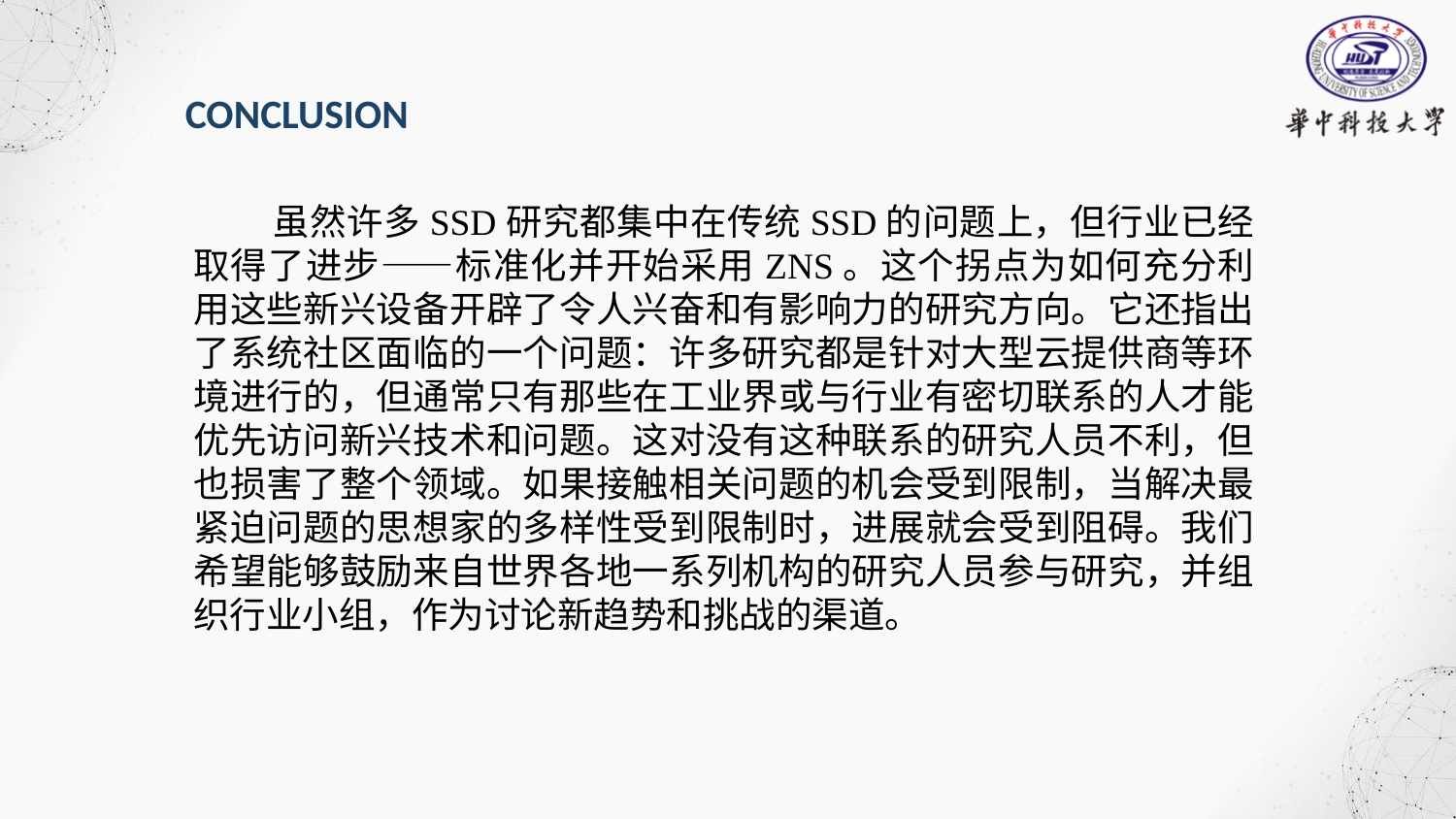

CONCLUSION
        虽然许多SSD研究都集中在传统SSD的问题上，但行业已经取得了进步——标准化并开始采用ZNS。这个拐点为如何充分利用这些新兴设备开辟了令人兴奋和有影响力的研究方向。它还指出了系统社区面临的一个问题：许多研究都是针对大型云提供商等环境进行的，但通常只有那些在工业界或与行业有密切联系的人才能优先访问新兴技术和问题。这对没有这种联系的研究人员不利，但也损害了整个领域。如果接触相关问题的机会受到限制，当解决最紧迫问题的思想家的多样性受到限制时，进展就会受到阻碍。我们希望能够鼓励来自世界各地一系列机构的研究人员参与研究，并组织行业小组，作为讨论新趋势和挑战的渠道。